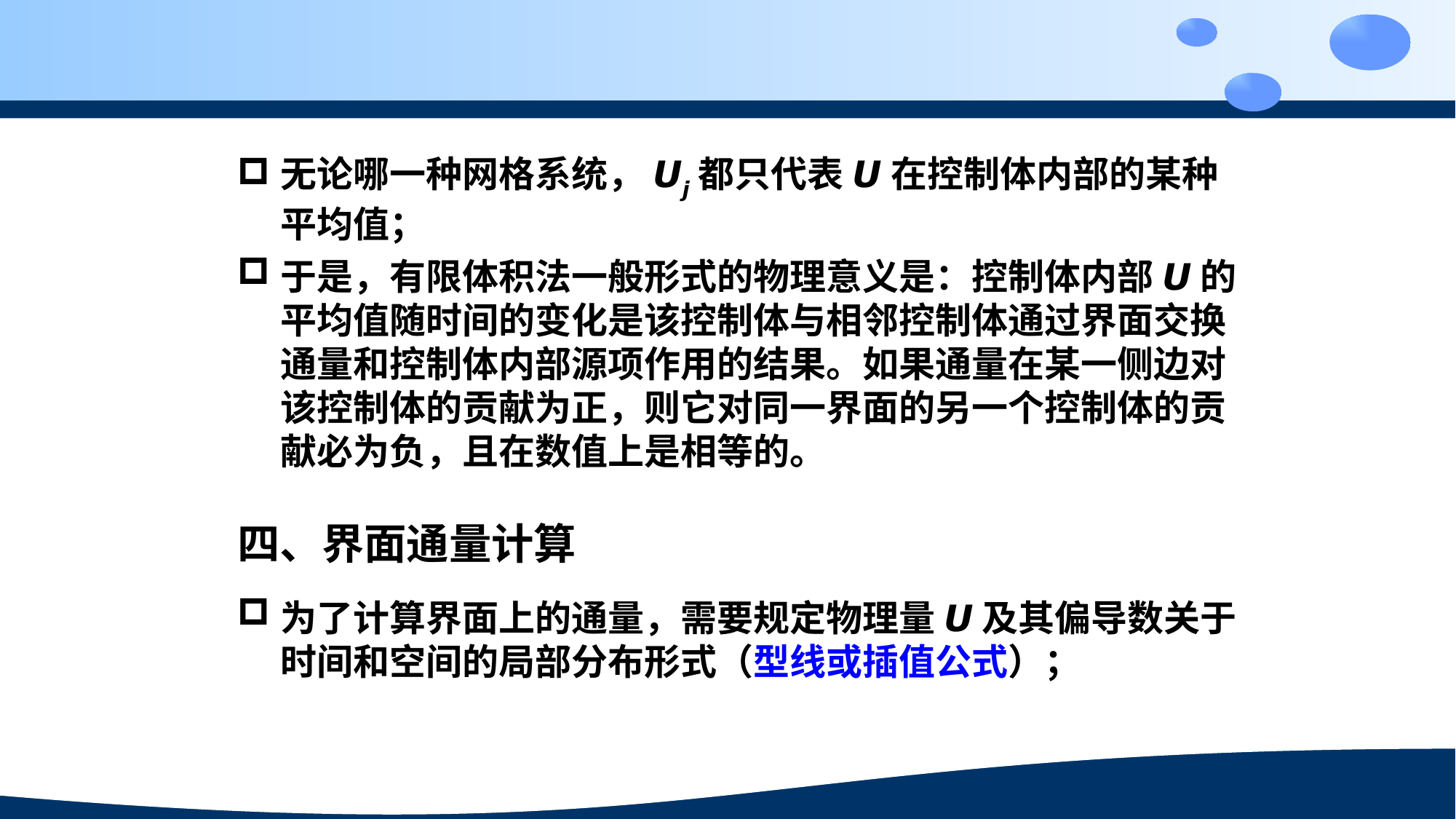

无论哪一种网格系统，Uj都只代表U在控制体内部的某种平均值；
于是，有限体积法一般形式的物理意义是：控制体内部U的平均值随时间的变化是该控制体与相邻控制体通过界面交换通量和控制体内部源项作用的结果。如果通量在某一侧边对该控制体的贡献为正，则它对同一界面的另一个控制体的贡献必为负，且在数值上是相等的。
四、界面通量计算
为了计算界面上的通量，需要规定物理量U及其偏导数关于时间和空间的局部分布形式（型线或插值公式）；